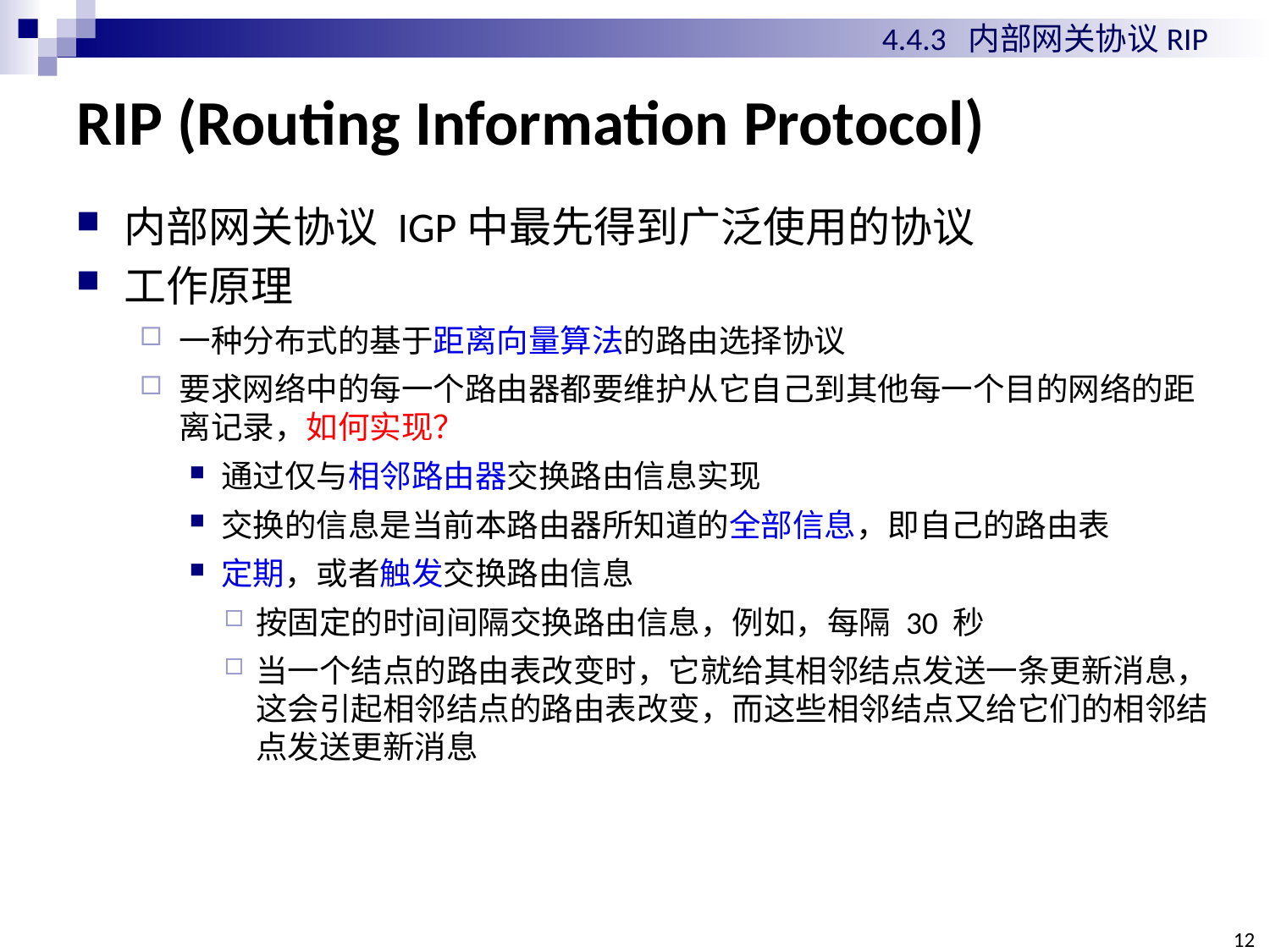

4.4.3  内部网关协议RIP
# RIP (Routing Information Protocol)
内部网关协议 IGP中最先得到广泛使用的协议
工作原理
一种分布式的基于距离向量算法的路由选择协议
要求网络中的每一个路由器都要维护从它自己到其他每一个目的网络的距离记录，如何实现？
通过仅与相邻路由器交换路由信息实现
交换的信息是当前本路由器所知道的全部信息，即自己的路由表
定期，或者触发交换路由信息
按固定的时间间隔交换路由信息，例如，每隔 30 秒
当一个结点的路由表改变时，它就给其相邻结点发送一条更新消息，这会引起相邻结点的路由表改变，而这些相邻结点又给它们的相邻结点发送更新消息
12